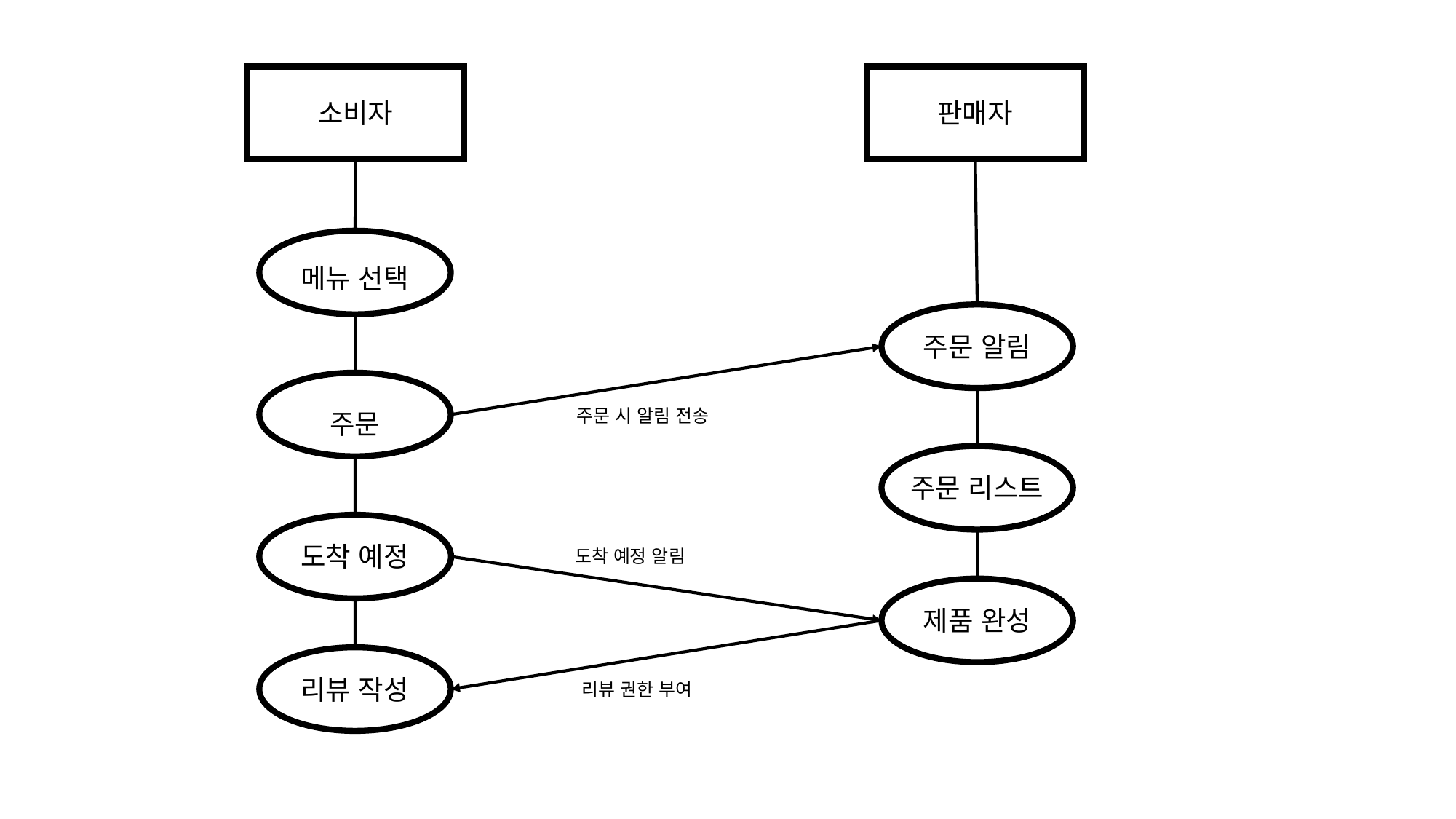

소비자
판매자

메뉴 선택

주문 알림

주문 시 알림 전송
주문

주문 리스트

도착 예정
도착 예정 알림

제품 완성

리뷰 작성
리뷰 권한 부여